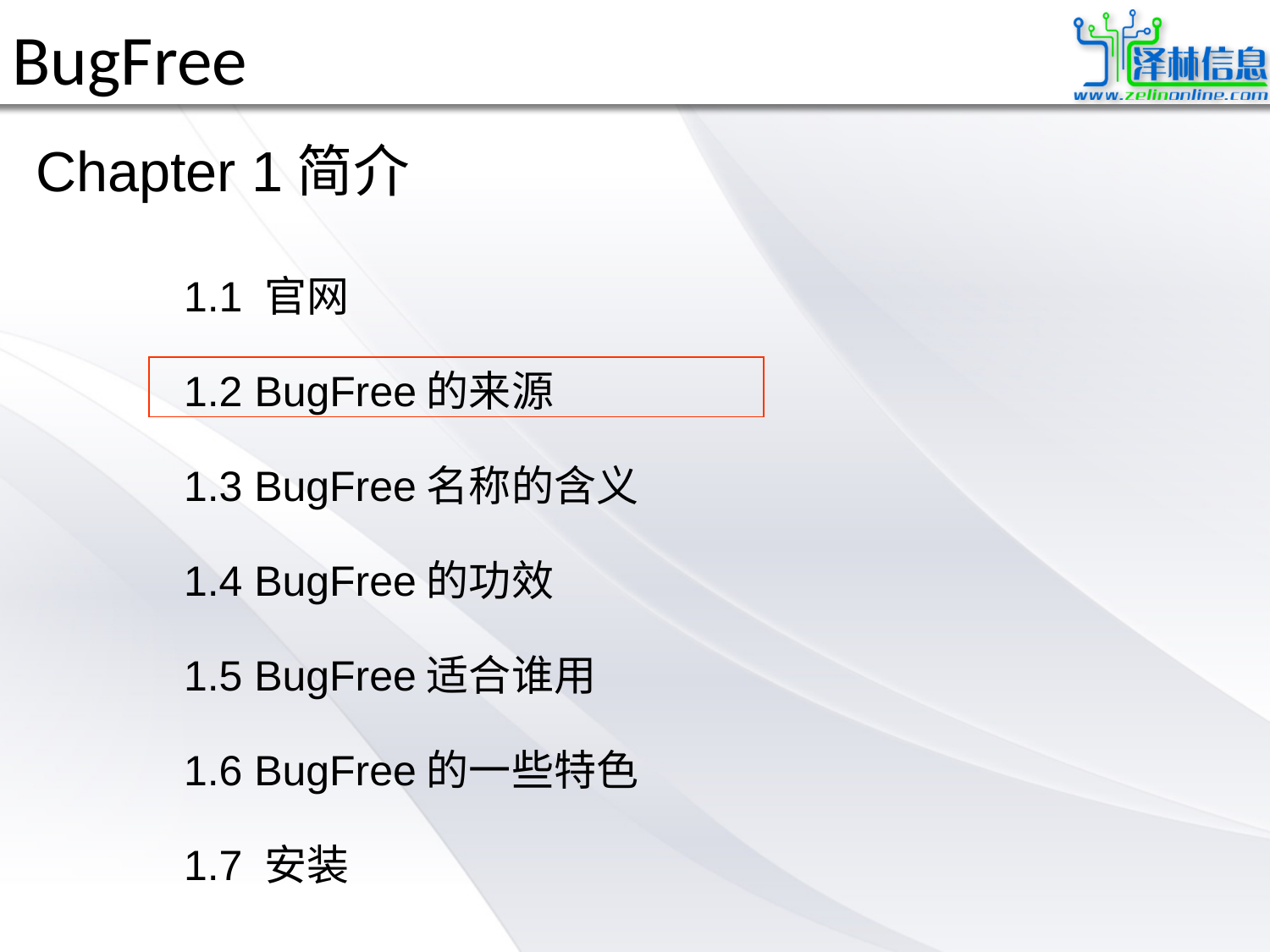

# BugFree
Chapter 1简介
1.1 官网
1.2 BugFree的来源
1.3 BugFree名称的含义
1.4 BugFree的功效
1.5 BugFree适合谁用
1.6 BugFree的一些特色
1.7 安装